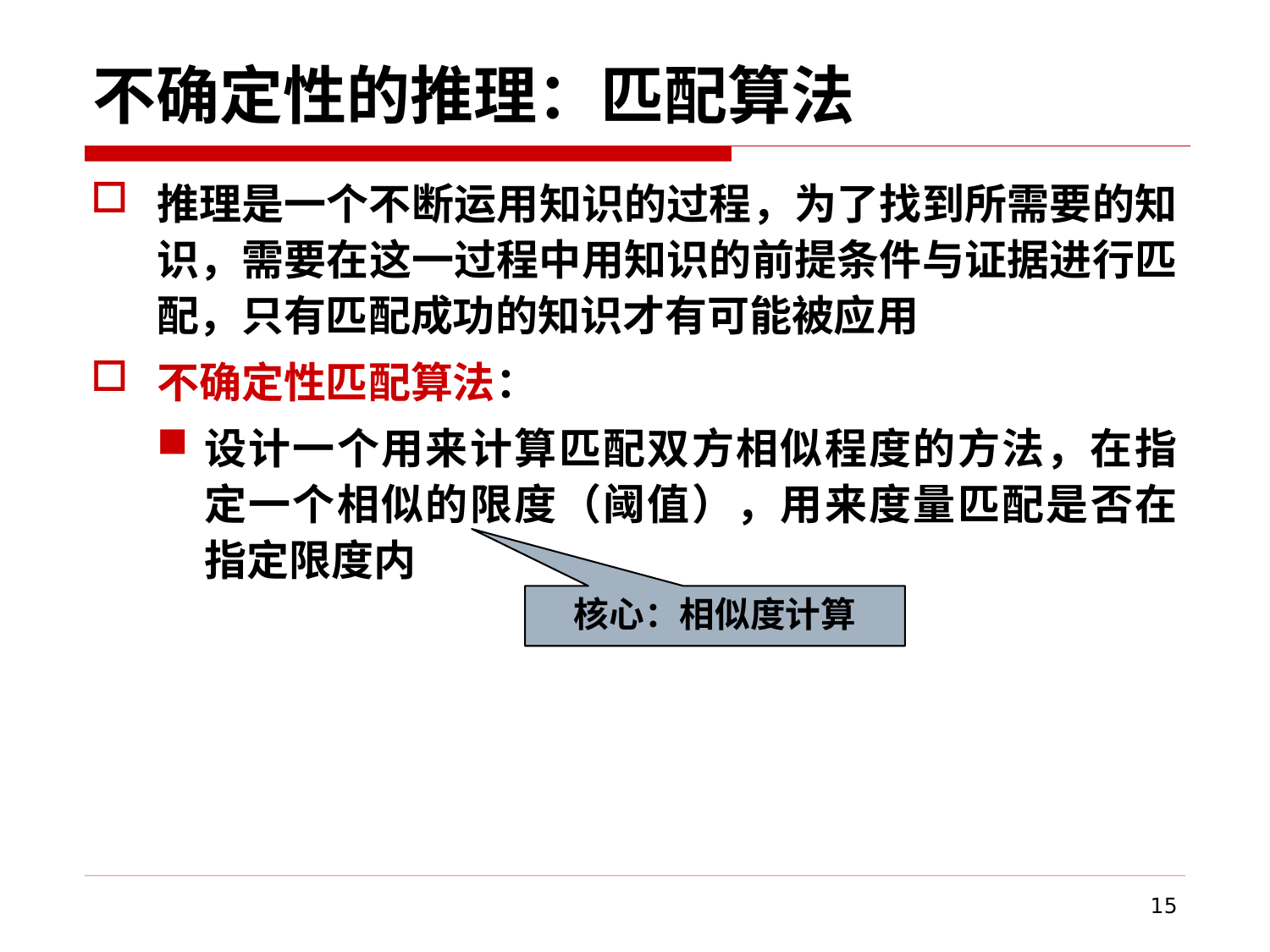

# 不确定性的推理：匹配算法
推理是一个不断运用知识的过程，为了找到所需要的知识，需要在这一过程中用知识的前提条件与证据进行匹配，只有匹配成功的知识才有可能被应用
不确定性匹配算法：
设计一个用来计算匹配双方相似程度的方法，在指定一个相似的限度（阈值），用来度量匹配是否在指定限度内
核心：相似度计算
15